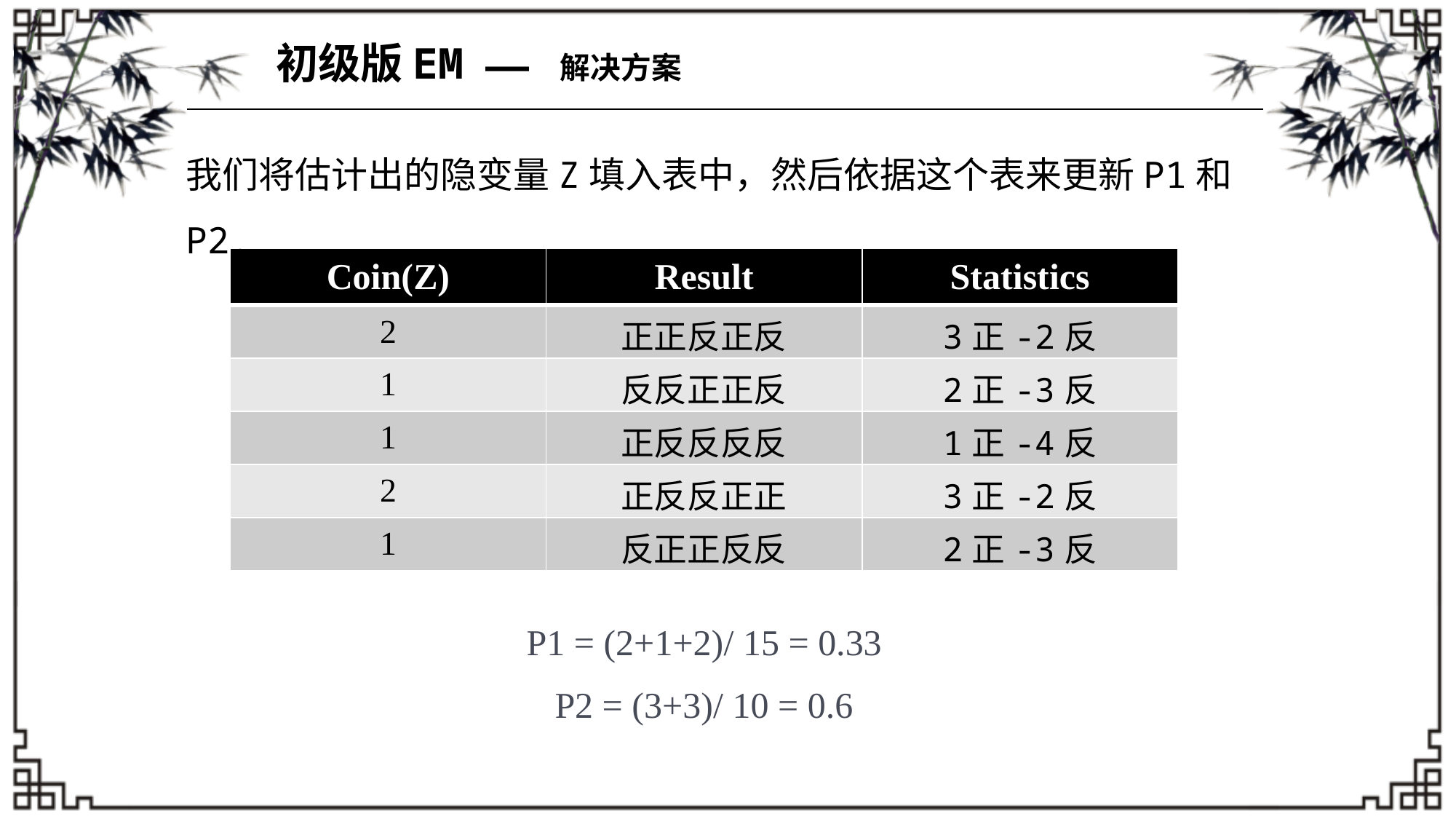

初级版EM —— 解决方案
我们将估计出的隐变量Z填入表中，然后依据这个表来更新P1和P2.
| Coin(Z) | Result | Statistics |
| --- | --- | --- |
| Unknown | 正正反正反 | 3正-2反 |
| Unknown | 反反正正反 | 2正-3反 |
| Unknown | 正反反反反 | 1正-4反 |
| Unknown | 正反反正正 | 3正-2反 |
| Unknown | 反正正反反 | 2正-3反 |
| Coin(Z) | Result | Statistics |
| --- | --- | --- |
| 2 | 正正反正反 | 3正-2反 |
| 1 | 反反正正反 | 2正-3反 |
| 1 | 正反反反反 | 1正-4反 |
| 2 | 正反反正正 | 3正-2反 |
| 1 | 反正正反反 | 2正-3反 |
P1 = (2+1+2)/ 15 = 0.33
P2 = (3+3)/ 10 = 0.6